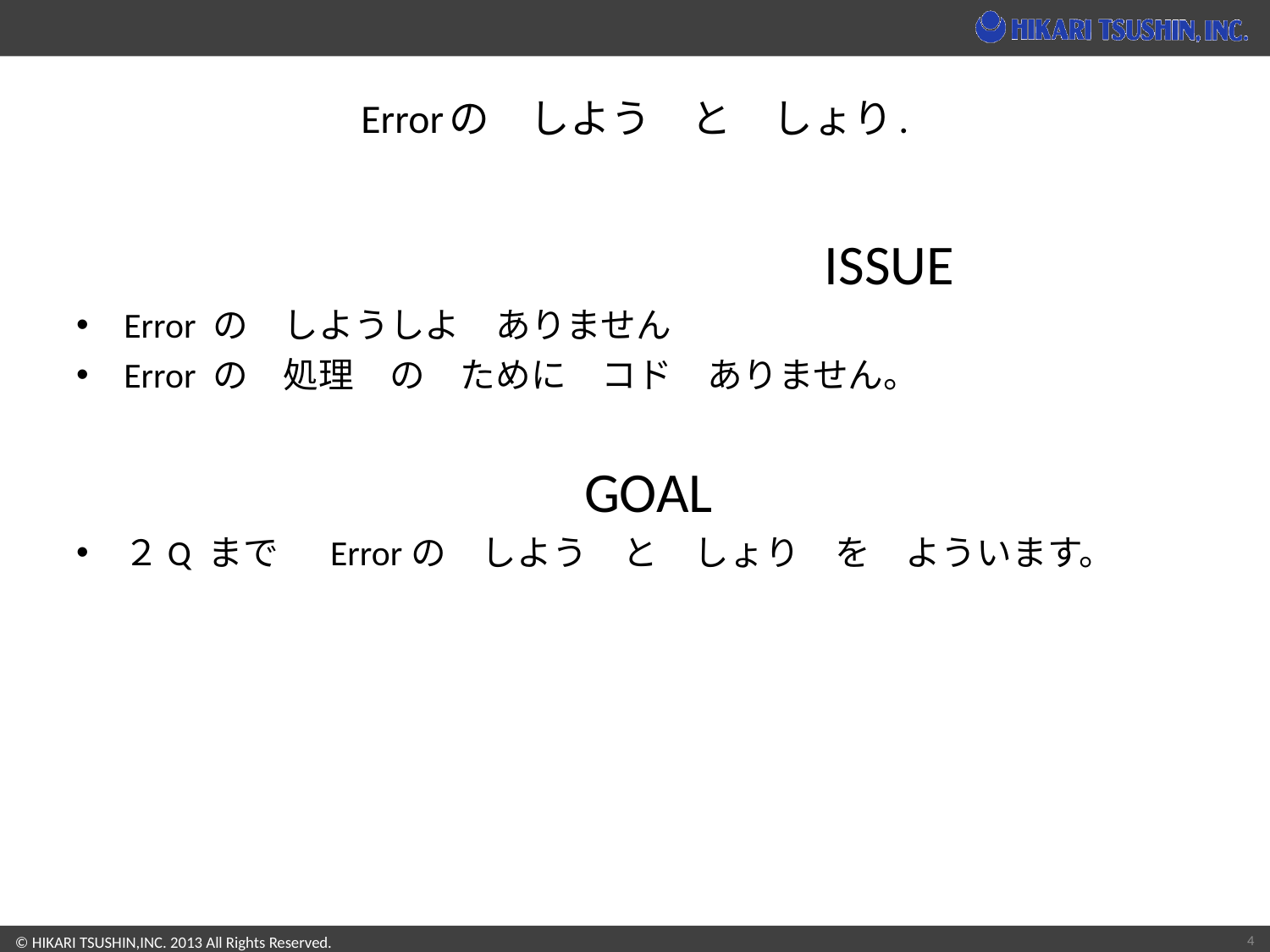

# Errorの　しよう　と　しょり.
　　　　　　　　　　　　　ISSUE
Error の　しようしよ　ありません
Error の　処理　の　ために　コド　ありません。

				GOAL
２Q まで　 Errorの　しよう　と　しょり　を　よういます。
4